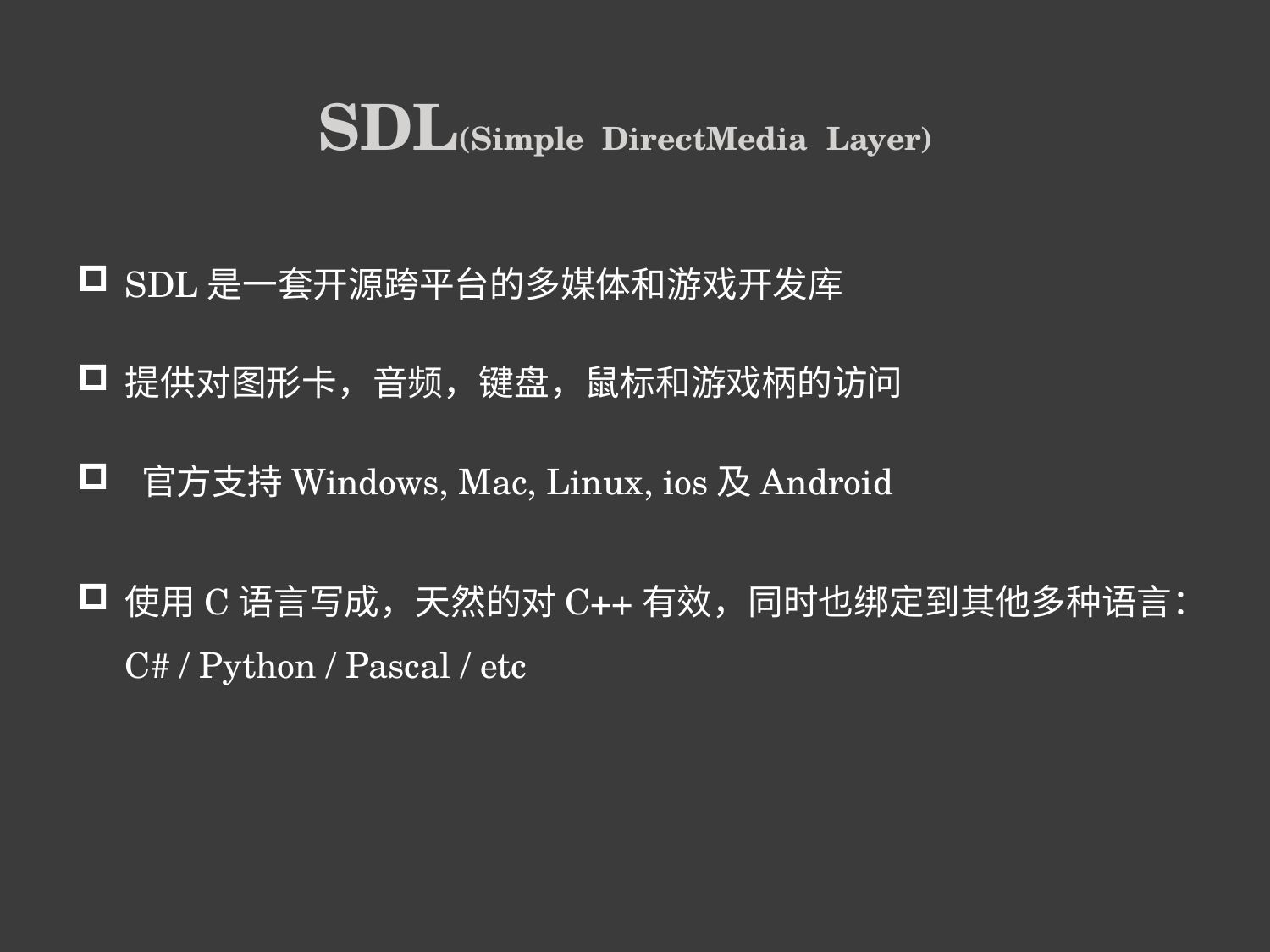

# SDL(Simple  DirectMedia  Layer)

SDL是一套开源跨平台的多媒体和游戏开发库

提供对图形卡，音频，键盘，鼠标和游戏柄的访问

 官方支持Windows, Mac, Linux, ios及Android

使用C语言写成，天然的对C++有效，同时也绑定到其他多种语言：C# / Python / Pascal / etc